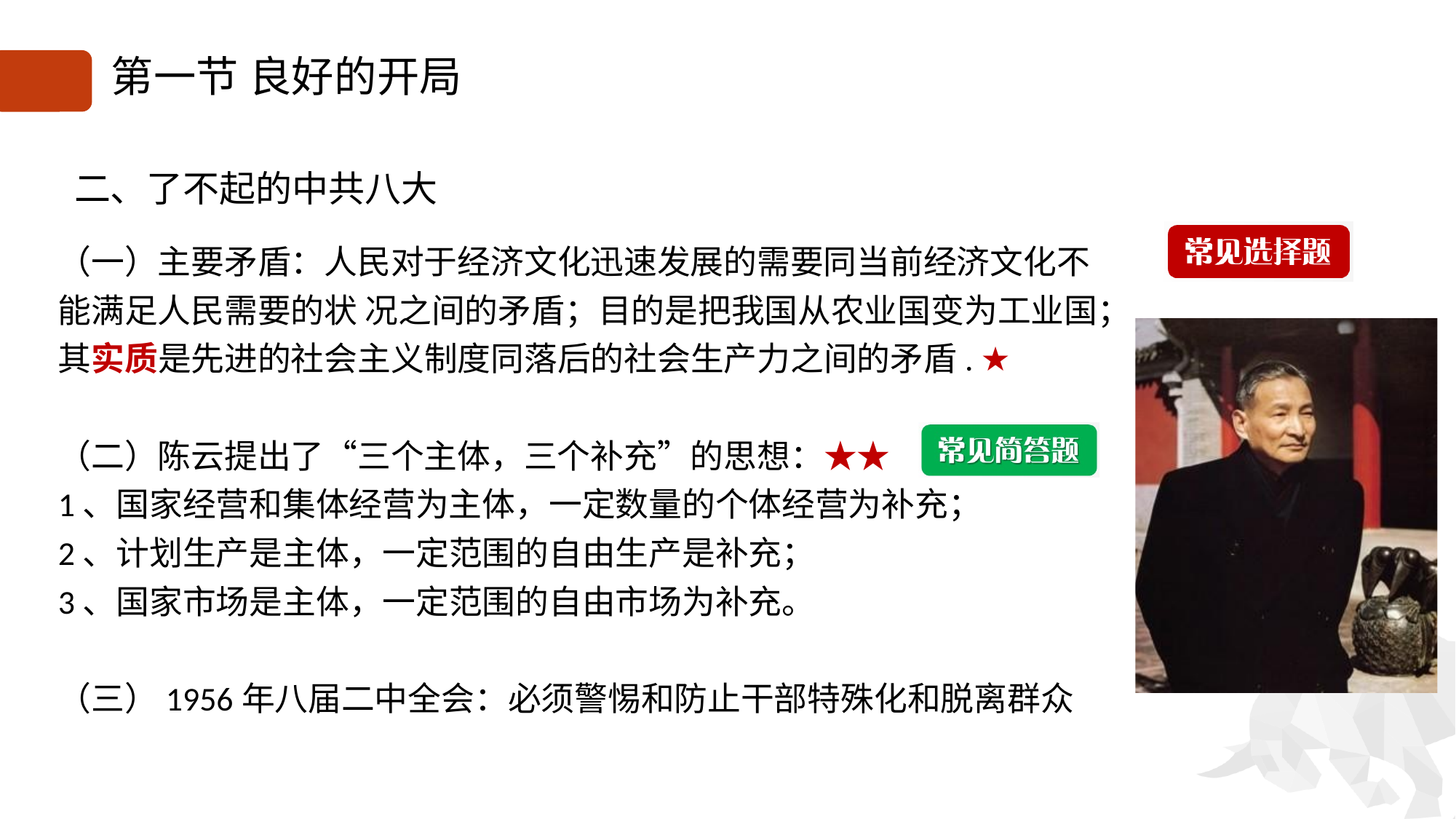

# 第一节 良好的开局
二、了不起的中共八大

（一）主要矛盾：人民对于经济文化迅速发展的需要同当前经济文化不能满足人民需要的状 况之间的矛盾；目的是把我国从农业国变为工业国；其实质是先进的社会主义制度同落后的社会生产力之间的矛盾. ★

（二）陈云提出了“三个主体，三个补充”的思想：★★
1、国家经营和集体经营为主体，一定数量的个体经营为补充；
2、计划生产是主体，一定范围的自由生产是补充；
3、国家市场是主体，一定范围的自由市场为补充。

（三）1956年八届二中全会：必须警惕和防止干部特殊化和脱离群众